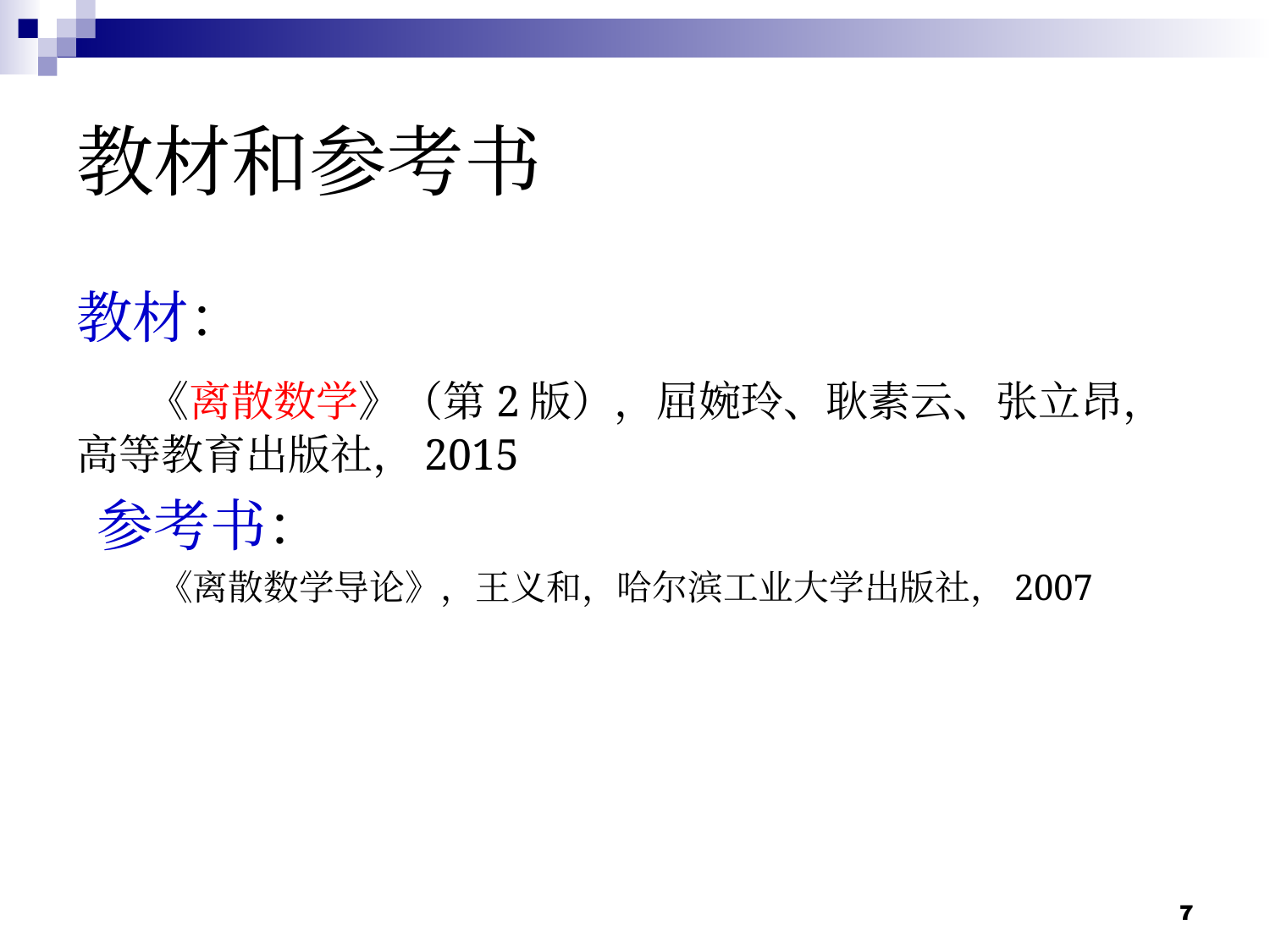

# 教材和参考书
教材：
    《离散数学》（第2版），屈婉玲、耿素云、张立昂，高等教育出版社，2015
 参考书：
        《离散数学导论》，王义和，哈尔滨工业大学出版社，2007

7